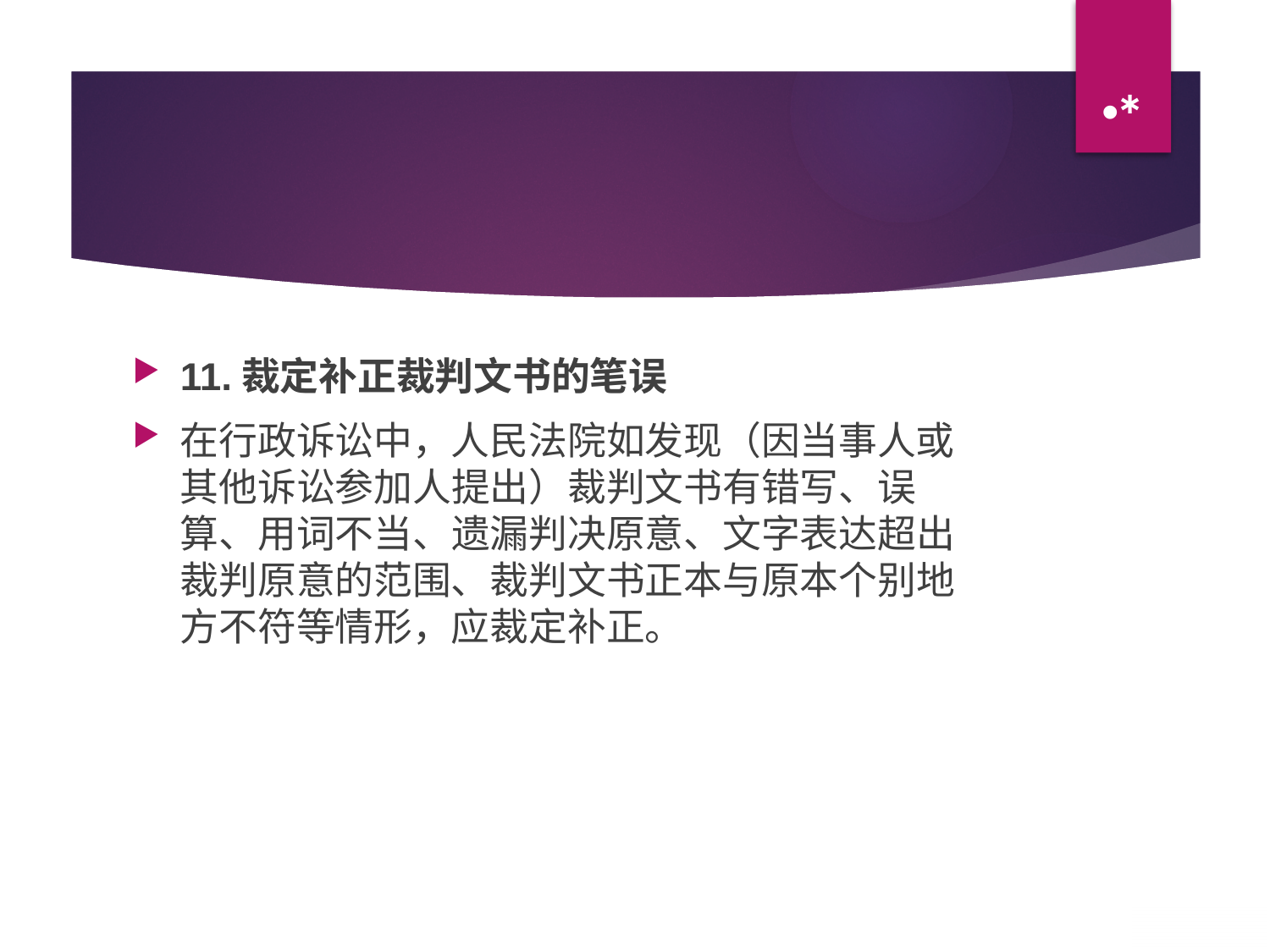

*
#
11.裁定补正裁判文书的笔误
在行政诉讼中，人民法院如发现（因当事人或其他诉讼参加人提出）裁判文书有错写、误算、用词不当、遗漏判决原意、文字表达超出裁判原意的范围、裁判文书正本与原本个别地方不符等情形，应裁定补正。